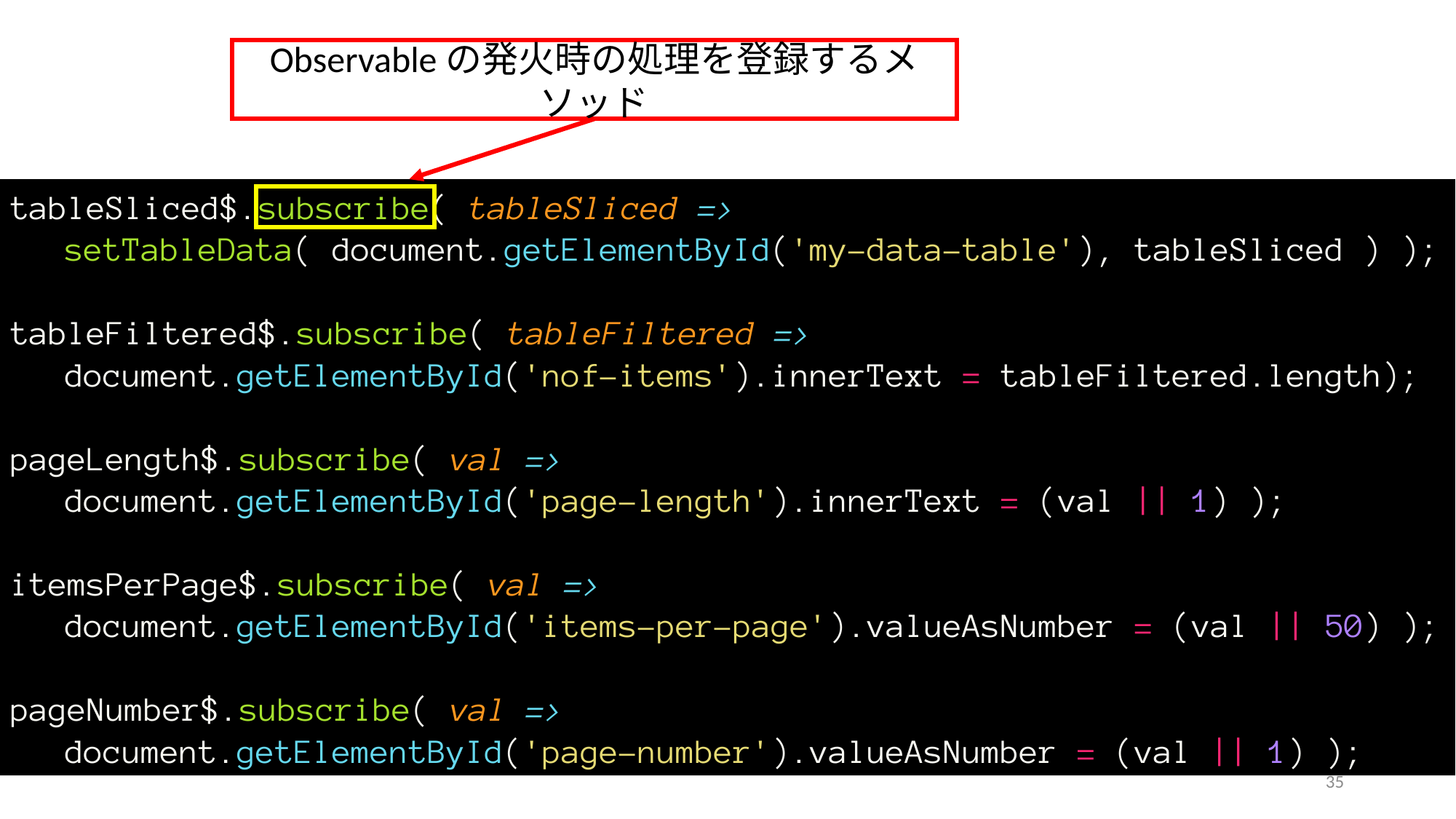

Observableの発火時の処理を登録するメソッド
tableSliced$.subscribe( tableSliced =>
setTableData( document.getElementById('my-data-table'), tableSliced ) );
tableFiltered$.subscribe( tableFiltered =>
document.getElementById('nof-items').innerText = tableFiltered.length);
pageLength$.subscribe( val =>
document.getElementById('page-length').innerText = (val || 1) );
itemsPerPage$.subscribe( val =>
document.getElementById('items-per-page').valueAsNumber = (val || 50) );
pageNumber$.subscribe( val =>
document.getElementById('page-number').valueAsNumber = (val || 1) );

35